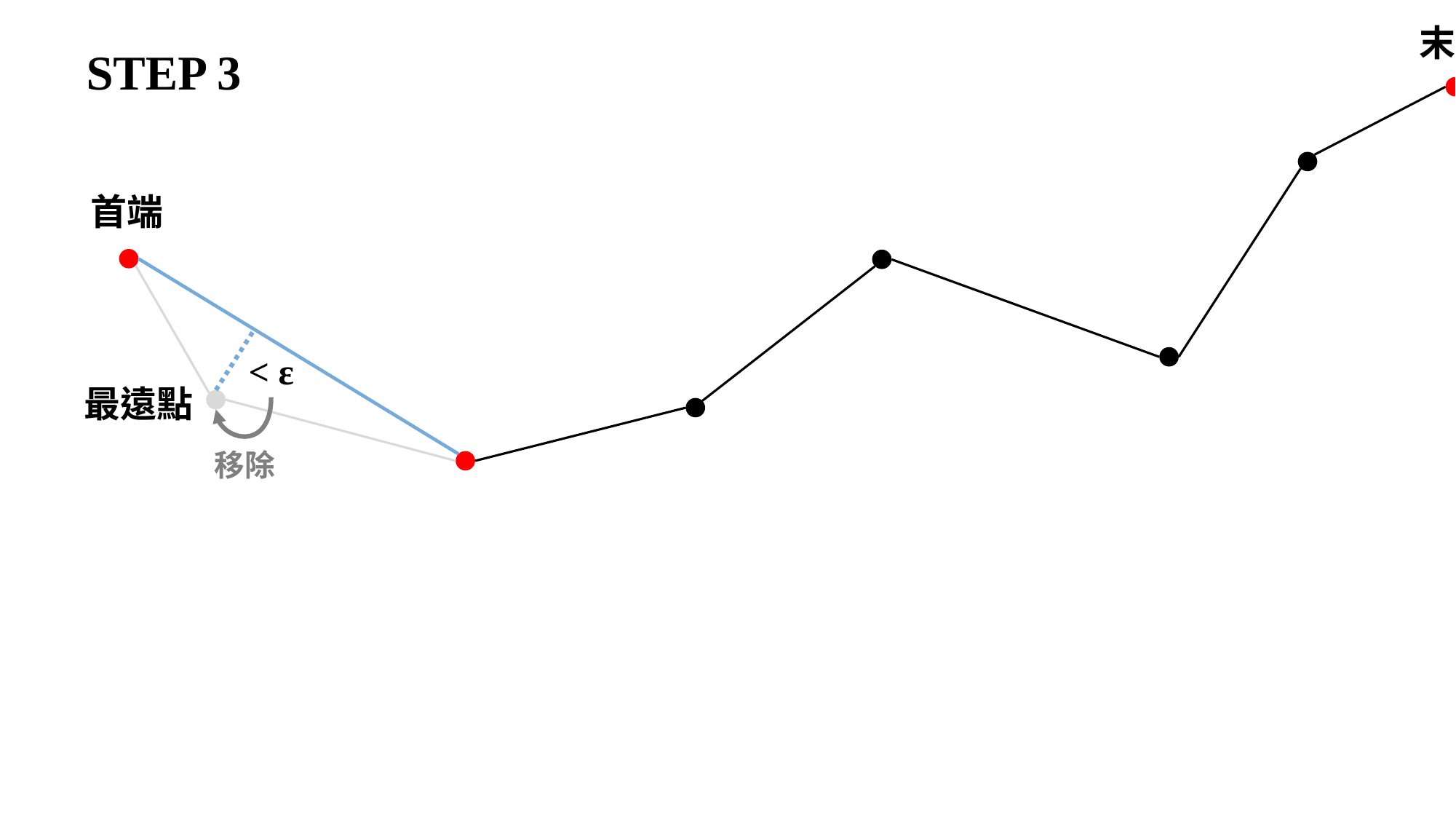

末端
STEP 3

首端

< ε

最遠點

移除